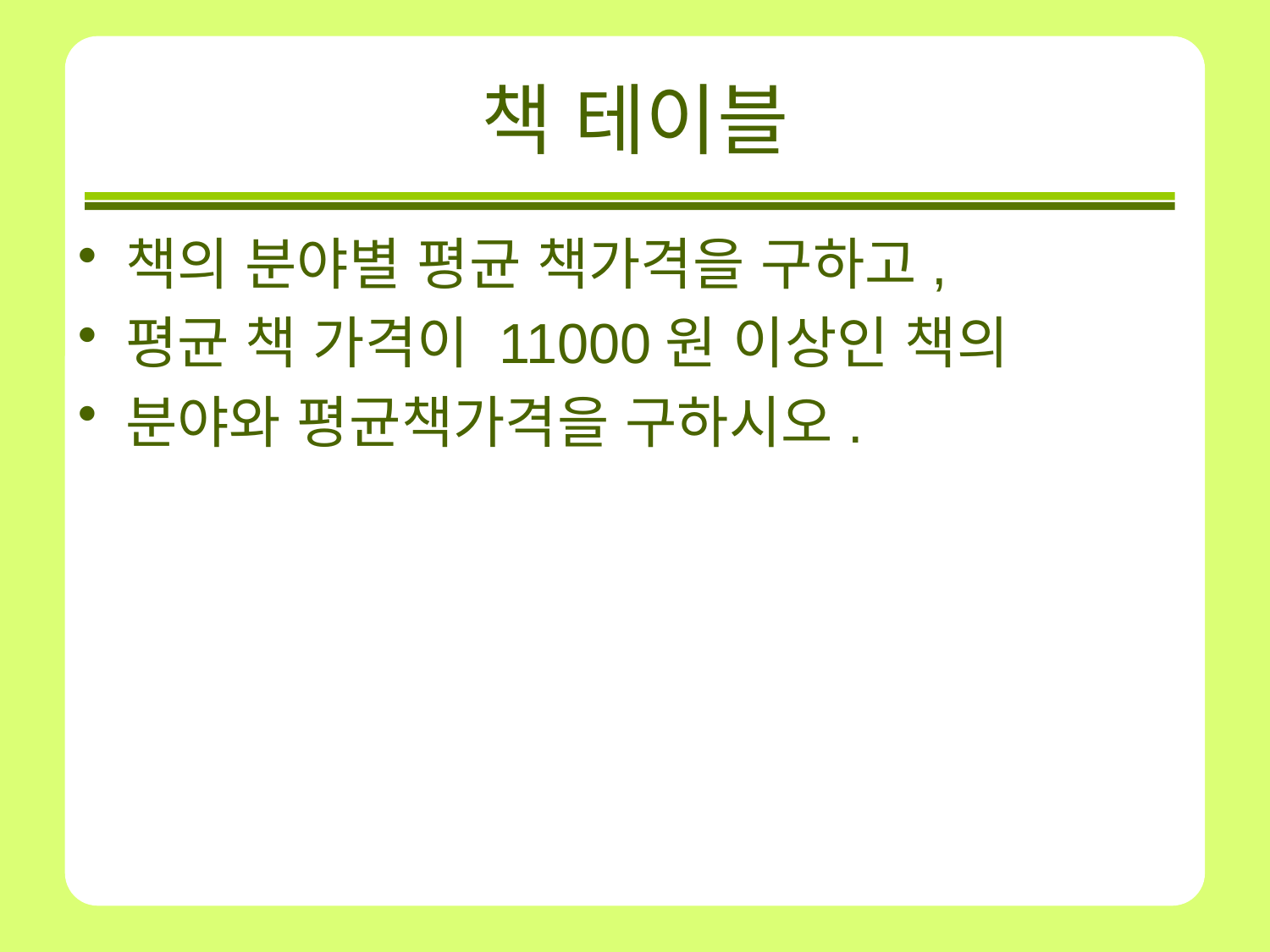

# 책 테이블
책의 분야별 평균 책가격을 구하고,
평균 책 가격이 11000원 이상인 책의
분야와 평균책가격을 구하시오.